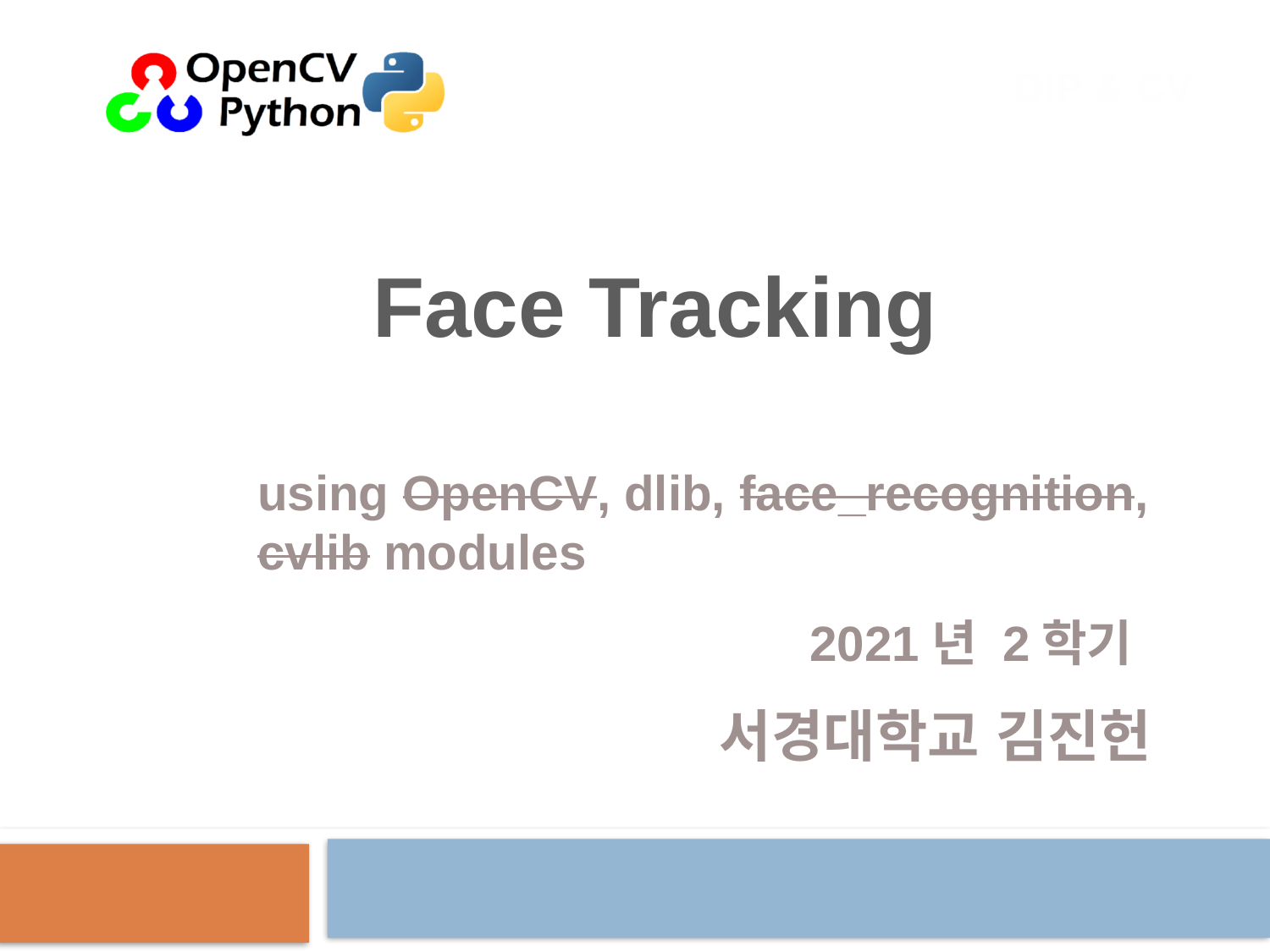

# Face Tracking
using OpenCV, dlib, face_recognition, cvlib modules
2021년 2학기